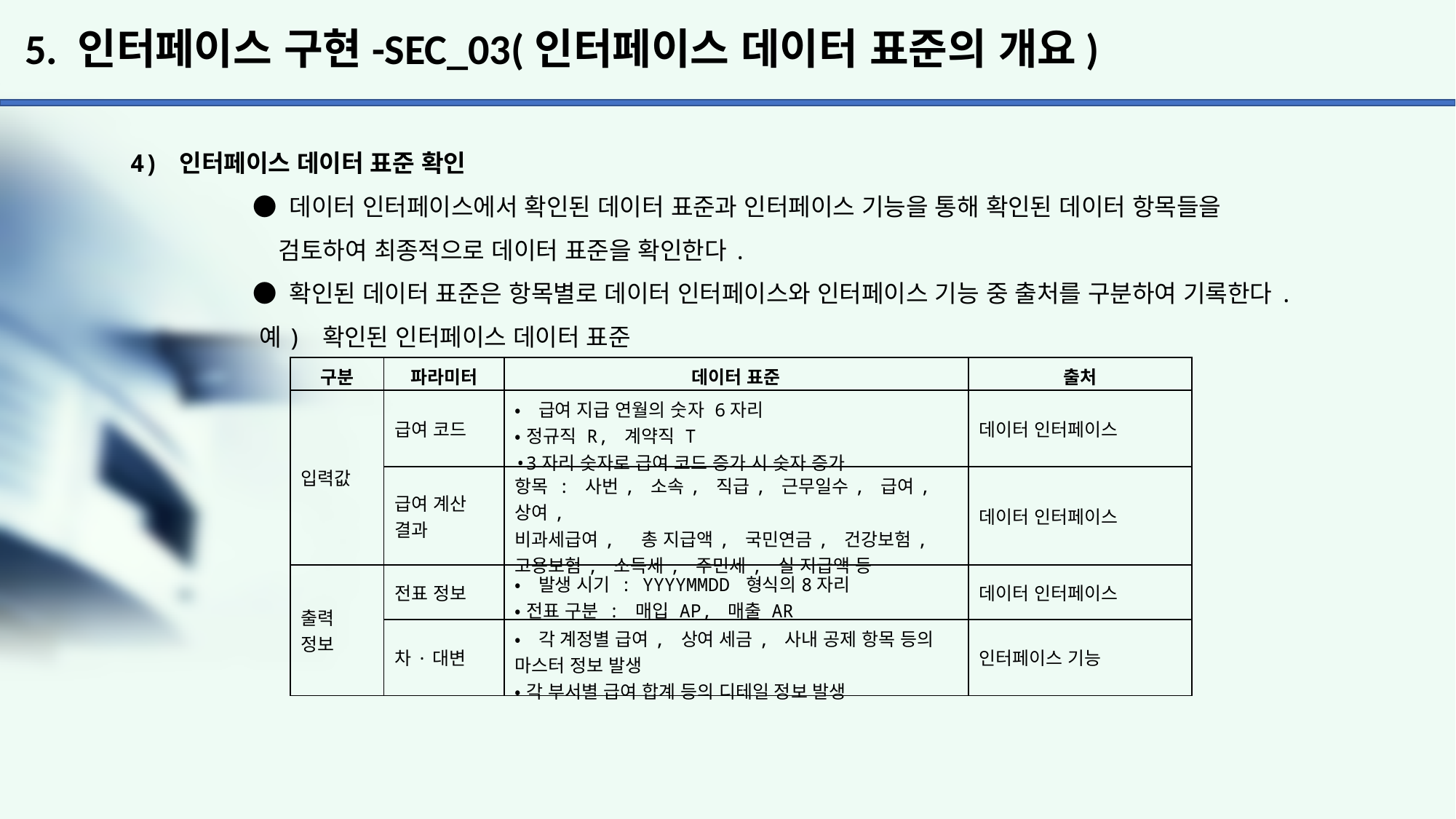

# 5. 인터페이스 구현-SEC_03(인터페이스 데이터 표준의 개요)
4) 인터페이스 데이터 표준 확인
	  ● 데이터 인터페이스에서 확인된 데이터 표준과 인터페이스 기능을 통해 확인된 데이터 항목들을
	     검토하여 최종적으로 데이터 표준을 확인한다.
	  ● 확인된 데이터 표준은 항목별로 데이터 인터페이스와 인터페이스 기능 중 출처를 구분하여 기록한다. 		 예) 확인된 인터페이스 데이터 표준
| 구분 | 파라미터 | 데이터 표준 | 출처 |
| --- | --- | --- | --- |
| 입력값 | 급여 코드 | •급여 지급 연월의 숫자 6자리 •정규직 R, 계약직 T •3자리 숫자로 급여 코드 증가 시 숫자 증가 | 데이터 인터페이스 |
|  | 급여 계산 결과 | 항목 : 사번, 소속, 직급, 근무일수, 급여, 상여, 비과세급여, 총 지급액, 국민연금, 건강보험, 고용보험, 소득세, 주민세, 실 지급액 등 | 데이터 인터페이스 |
| 출력 정보 | 전표 정보 | •발생 시기 : YYYYMMDD 형식의8자리 •전표 구분 : 매입 AP, 매출 AR | 데이터 인터페이스 |
|  | 차·대변 | •각 계정별 급여, 상여 세금, 사내 공제 항목 등의 마스터 정보 발생 •각 부서별 급여 합계 등의 디테일 정보 발생 | 인터페이스 기능 |